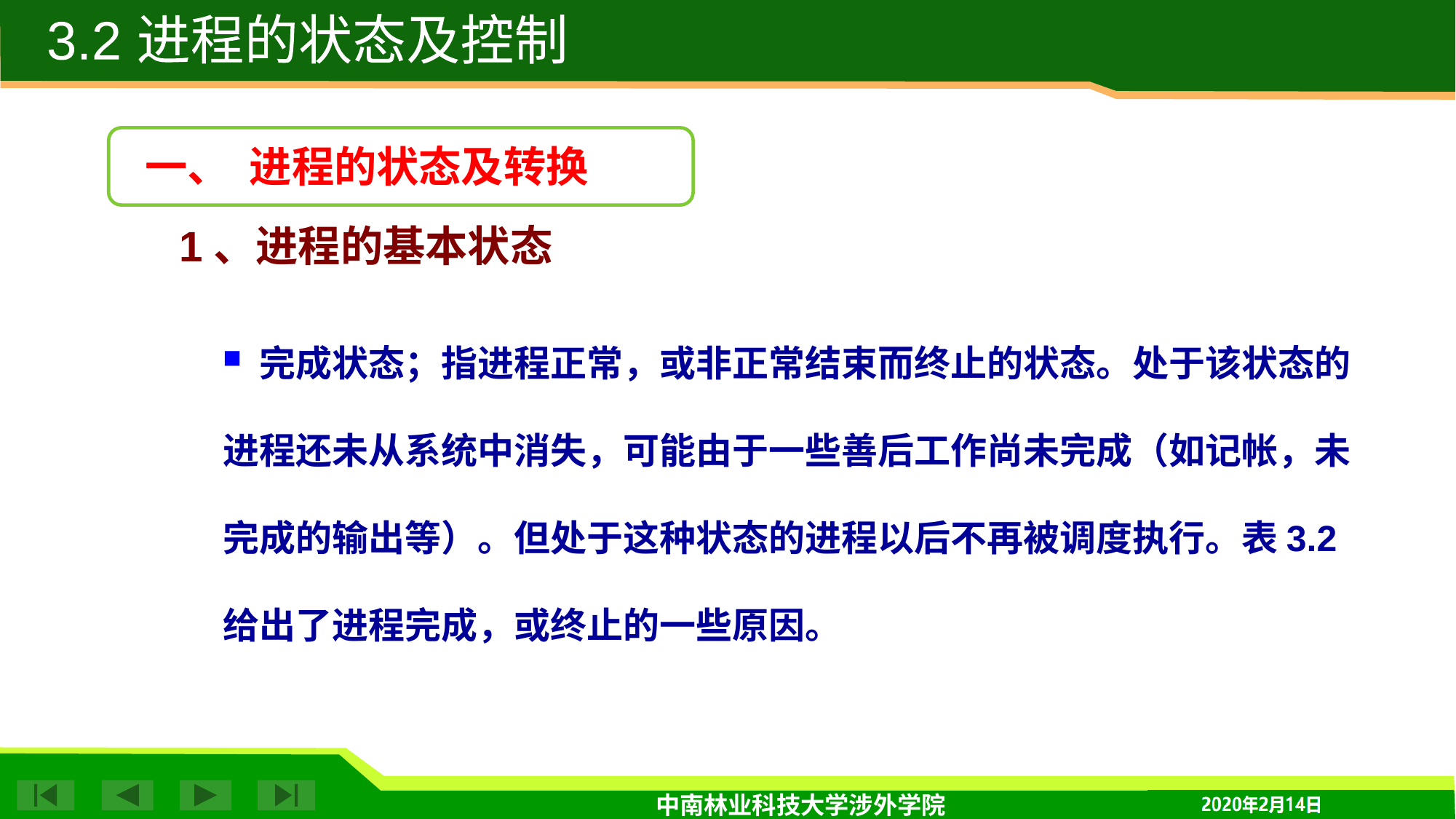

3.2 进程的状态及控制

一、  进程的状态及转换
1、进程的基本状态
 完成状态；指进程正常，或非正常结束而终止的状态。处于该状态的进程还未从系统中消失，可能由于一些善后工作尚未完成（如记帐，未完成的输出等）。但处于这种状态的进程以后不再被调度执行。表3.2 给出了进程完成，或终止的一些原因。